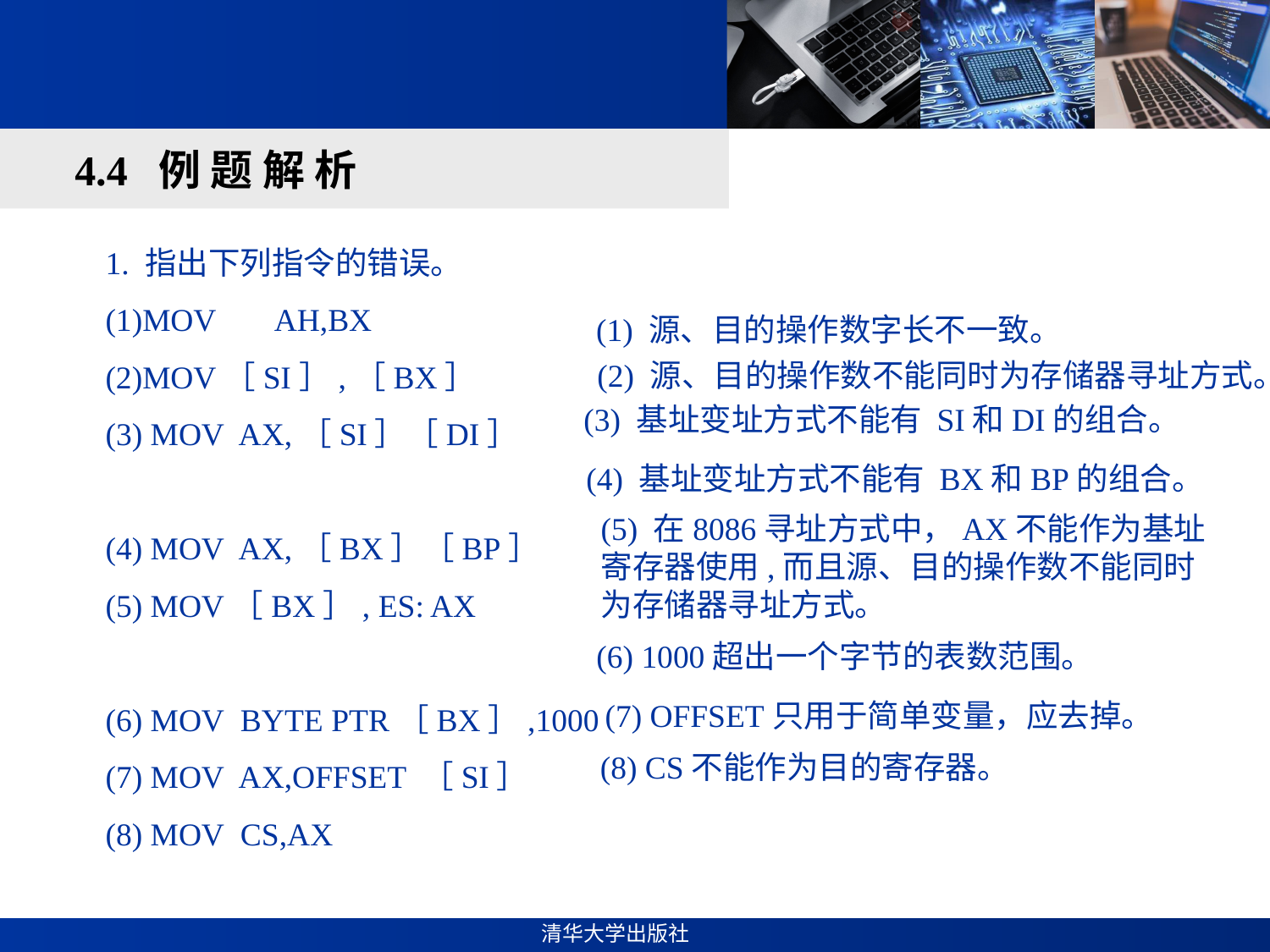

#
4.4  例 题 解 析
1. 指出下列指令的错误。
MOV	 AH,BX
MOV［SI］,［BX］
(3) MOV	 AX,［SI］［DI］
(4) MOV	 AX,［BX］［BP］
(5) MOV［BX］, ES: AX

(6) MOV	 BYTE PTR［BX］,1000
(7) MOV	 AX,OFFSET ［SI］
(8) MOV	 CS,AX
(1) 源、目的操作数字长不一致。
(2) 源、目的操作数不能同时为存储器寻址方式。
(3) 基址变址方式不能有 SI和DI的组合。
(4) 基址变址方式不能有 BX和BP的组合。
(5) 在8086寻址方式中，AX不能作为基址寄存器使用,而且源、目的操作数不能同时为存储器寻址方式。
(6) 1000超出一个字节的表数范围。
(7) OFFSET只用于简单变量，应去掉。
(8) CS不能作为目的寄存器。